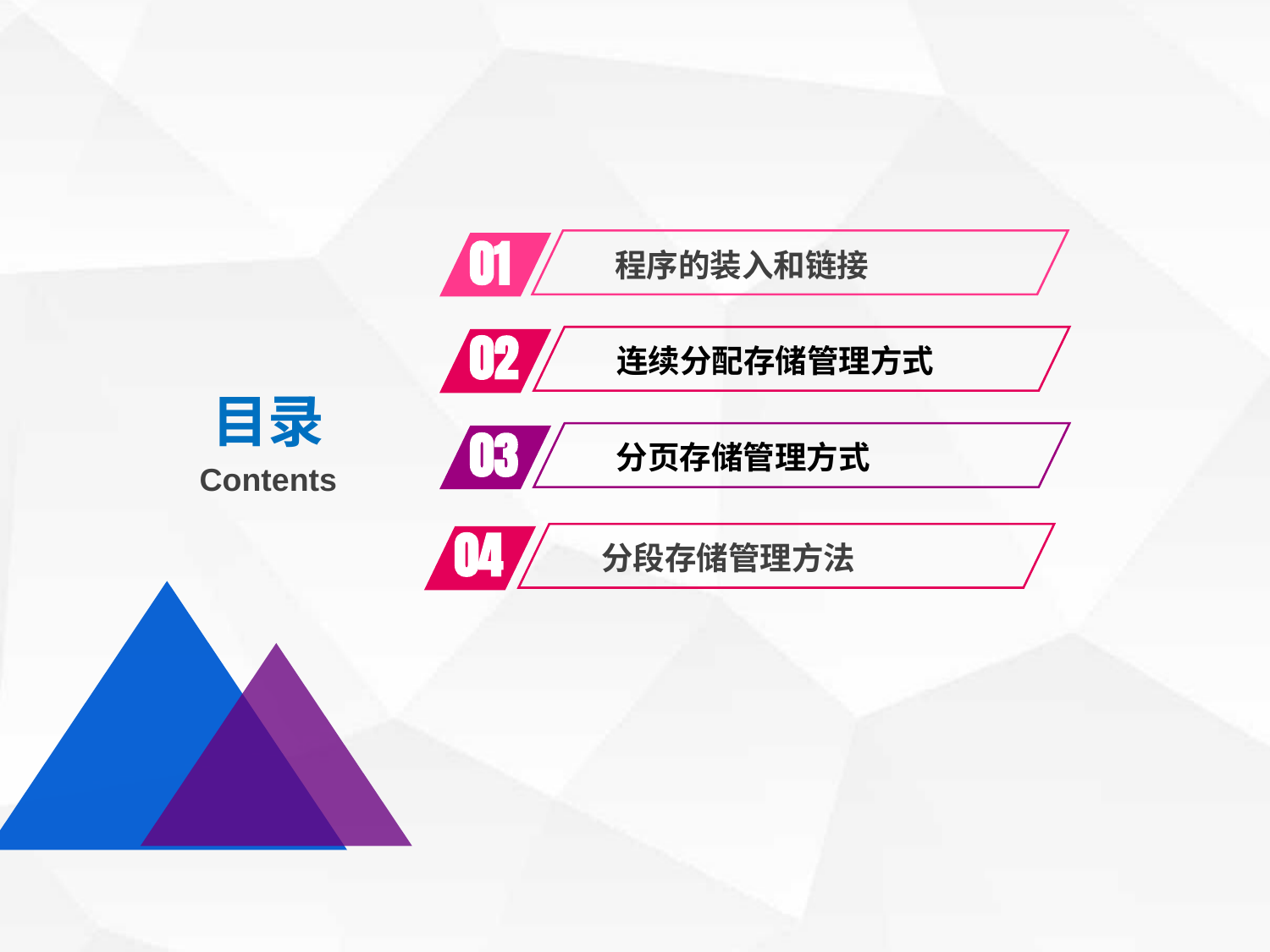

01

程序的装入和链接
02

连续分配存储管理方式
目录
Contents
03

分页存储管理方式
04

分段存储管理方法